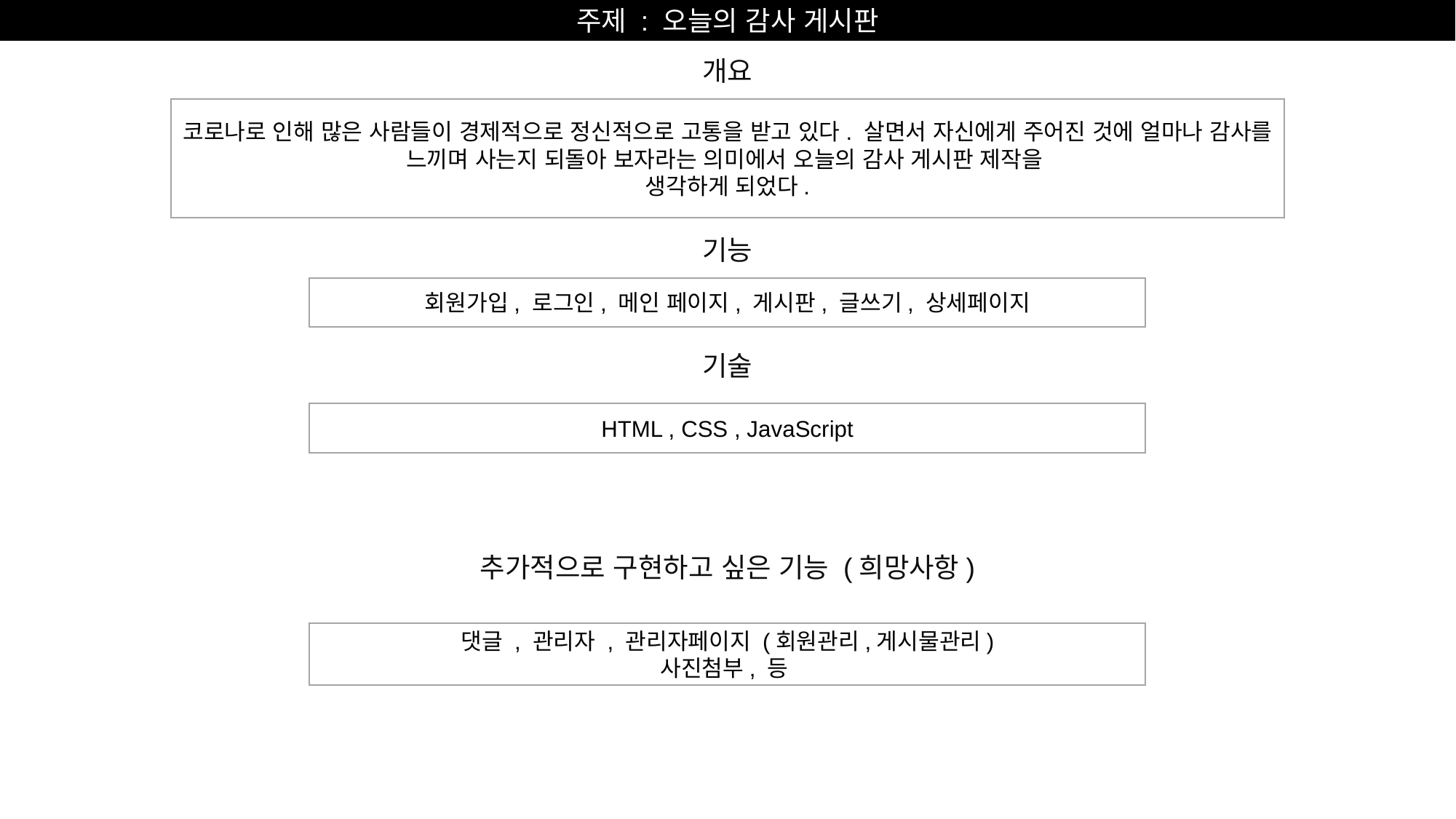

주제 : 오늘의 감사 게시판
개요
코로나로 인해 많은 사람들이 경제적으로 정신적으로 고통을 받고 있다. 살면서 자신에게 주어진 것에 얼마나 감사를 느끼며 사는지 되돌아 보자라는 의미에서 오늘의 감사 게시판 제작을
생각하게 되었다.
기능
회원가입, 로그인, 메인 페이지, 게시판, 글쓰기, 상세페이지
기술
HTML , CSS , JavaScript
추가적으로 구현하고 싶은 기능 (희망사항)
댓글 , 관리자 , 관리자페이지 (회원관리,게시물관리)
사진첨부, 등